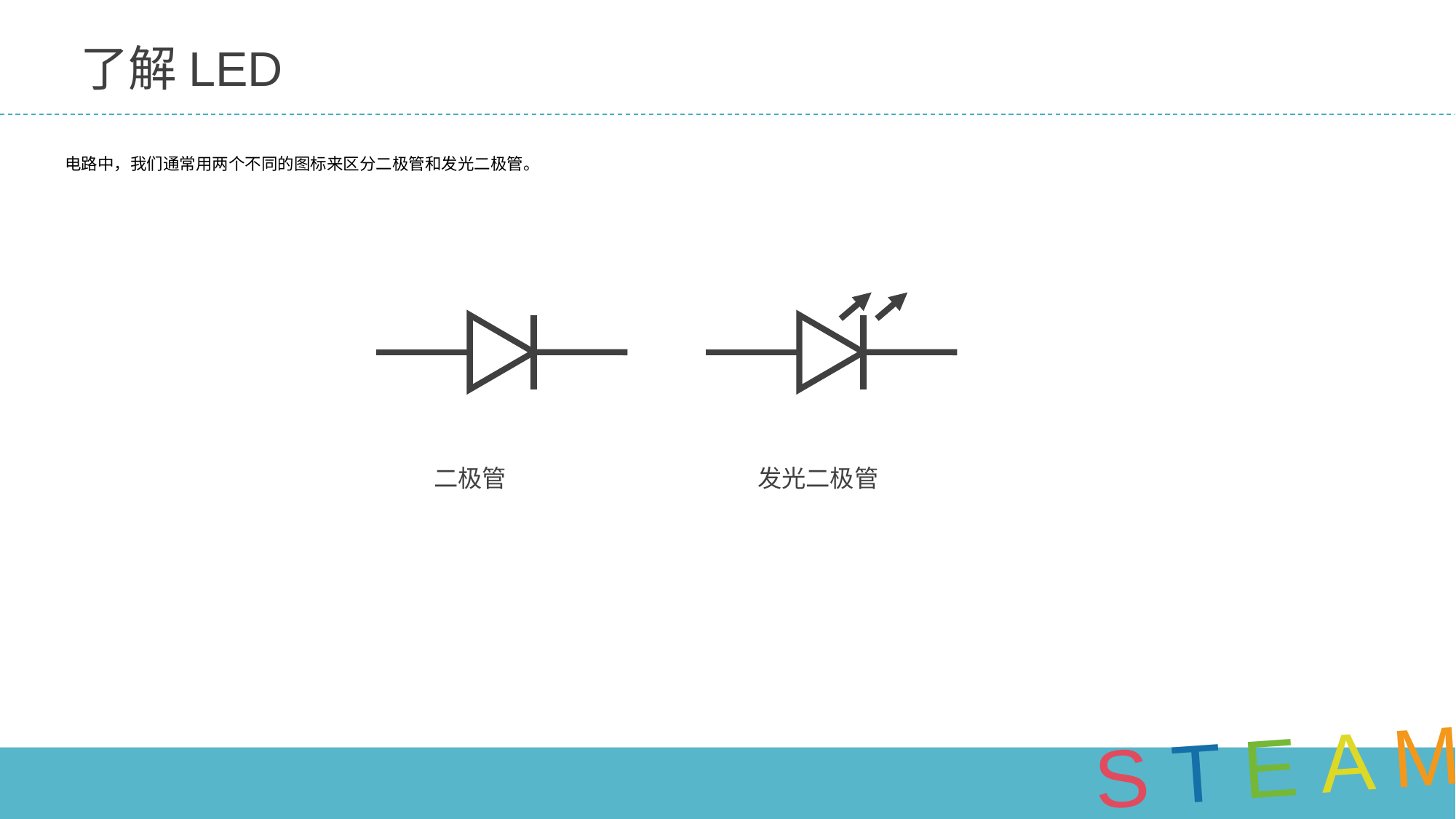

了解LED
电路中，我们通常用两个不同的图标来区分二极管和发光二极管。

二极管
发光二极管